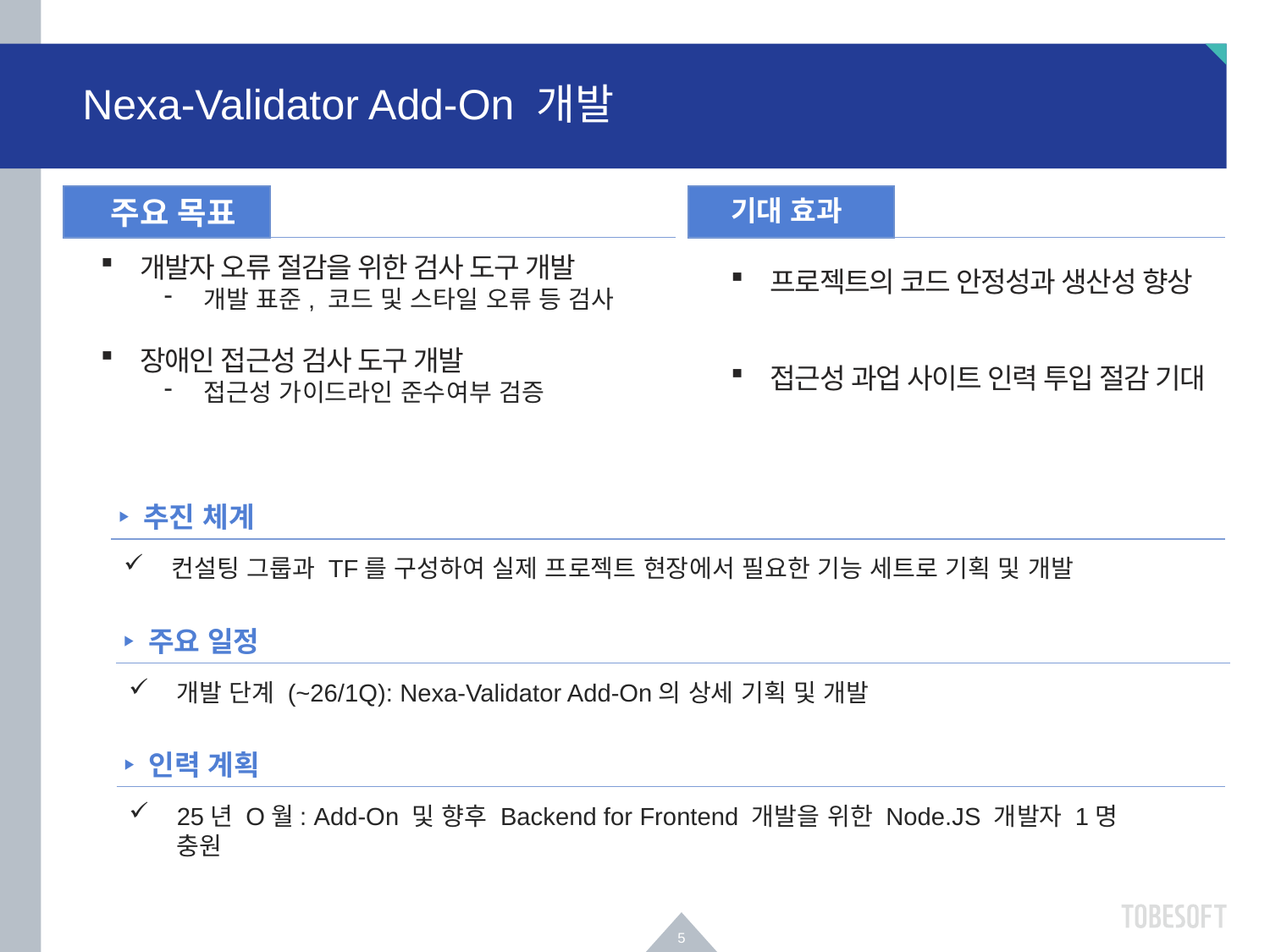

# Nexa-Validator Add-On 개발
   주요 목표
   기대 효과
개발자 오류 절감을 위한 검사 도구 개발
개발 표준, 코드 및 스타일 오류 등 검사

장애인 접근성 검사 도구 개발
접근성 가이드라인 준수여부 검증
프로젝트의 코드 안정성과 생산성 향상

접근성 과업 사이트 인력 투입 절감 기대
‣ 추진 체계
컨설팅 그룹과 TF를 구성하여 실제 프로젝트 현장에서 필요한 기능 세트로 기획 및 개발
‣ 주요 일정
개발 단계 (~26/1Q): Nexa-Validator Add-On의 상세 기획 및 개발
‣ 인력 계획
25년 O월: Add-On 및 향후 Backend for Frontend 개발을 위한 Node.JS 개발자 1명 충원
5